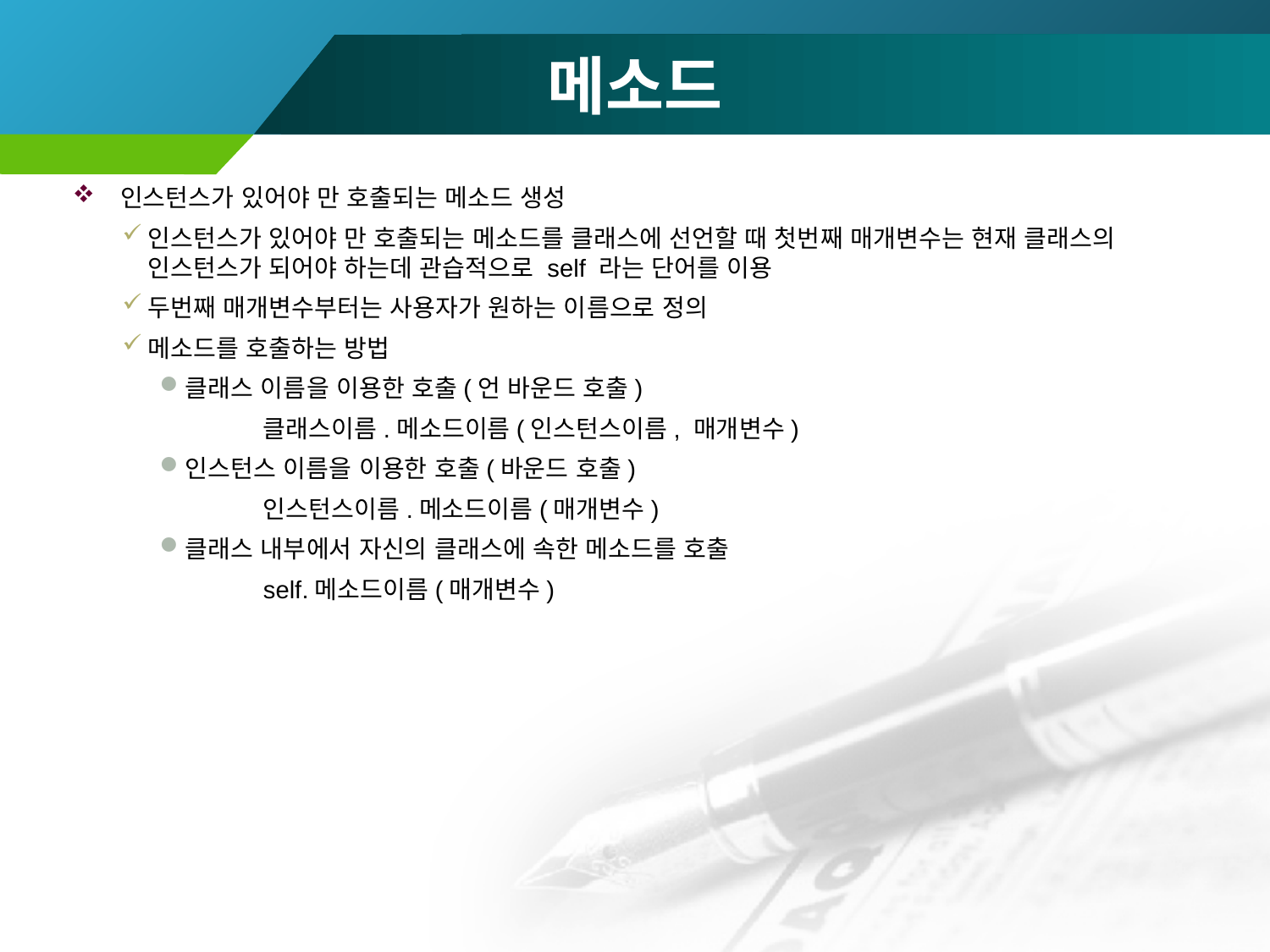

# 메소드
인스턴스가 있어야 만 호출되는 메소드 생성
인스턴스가 있어야 만 호출되는 메소드를 클래스에 선언할 때 첫번째 매개변수는 현재 클래스의 인스턴스가 되어야 하는데 관습적으로 self 라는 단어를 이용
두번째 매개변수부터는 사용자가 원하는 이름으로 정의
메소드를 호출하는 방법
클래스 이름을 이용한 호출(언 바운드 호출)
클래스이름.메소드이름(인스턴스이름, 매개변수)
인스턴스 이름을 이용한 호출(바운드 호출)
인스턴스이름.메소드이름(매개변수)
클래스 내부에서 자신의 클래스에 속한 메소드를 호출
self.메소드이름(매개변수)